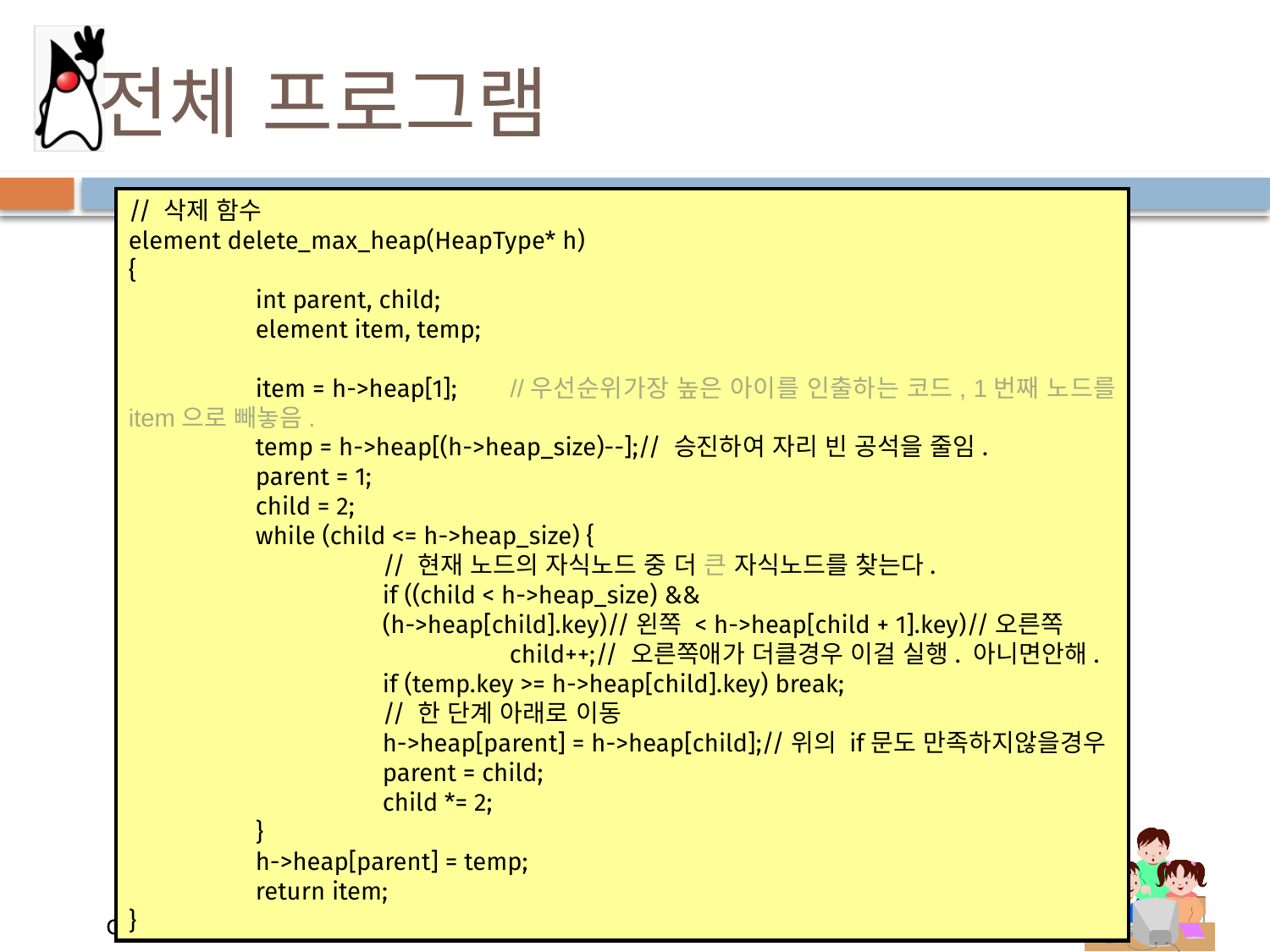

# 전체 프로그램
// 삭제 함수
element delete_max_heap(HeapType* h)
{
	int parent, child;
	element item, temp;

	item = h->heap[1];	//우선순위가장 높은 아이를 인출하는 코드, 1번째 노드를 item으로 빼놓음.
	temp = h->heap[(h->heap_size)--];// 승진하여 자리 빈 공석을 줄임.
	parent = 1;
	child = 2;
	while (child <= h->heap_size) {
		// 현재 노드의 자식노드 중 더 큰 자식노드를 찾는다.
		if ((child < h->heap_size) &&
		(h->heap[child].key)//왼쪽 < h->heap[child + 1].key)//오른쪽
			child++;// 오른쪽애가 더클경우 이걸 실행. 아니면안해.
		if (temp.key >= h->heap[child].key) break;
		// 한 단계 아래로 이동
		h->heap[parent] = h->heap[child];//위의 if문도 만족하지않을경우
		parent = child;
		child *= 2;
	}
	h->heap[parent] = temp;
	return item;
}